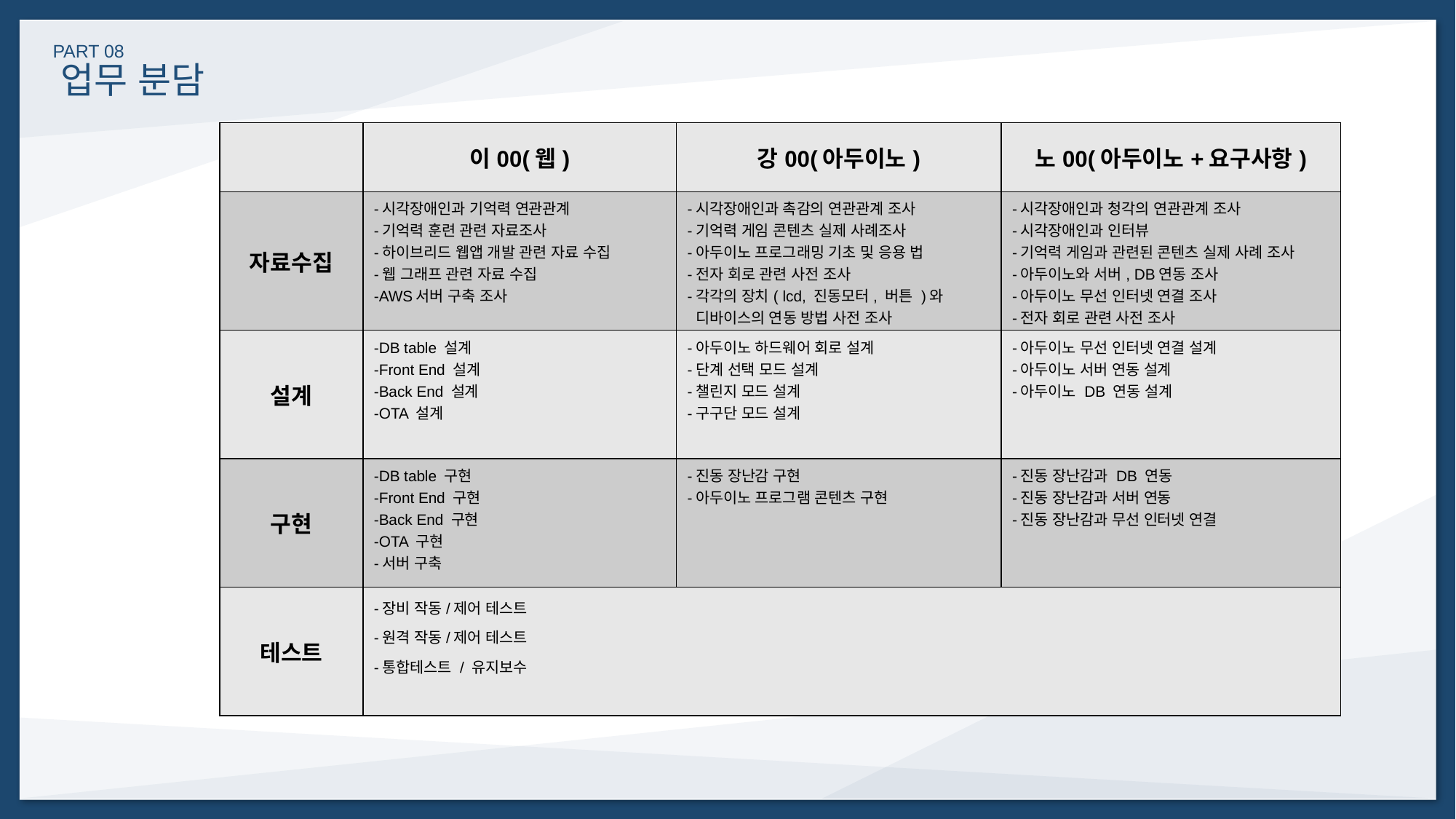

업무 분담

PART 08
|  | 이00(웹) | 강00(아두이노) | 노00(아두이노+요구사항) |
| --- | --- | --- | --- |
| 자료수집 | -시각장애인과 기억력 연관관계 -기억력 훈련 관련 자료조사 -하이브리드 웹앱 개발 관련 자료 수집 -웹 그래프 관련 자료 수집 -AWS서버 구축 조사 | -시각장애인과 촉감의 연관관계 조사 -기억력 게임 콘텐츠 실제 사례조사 -아두이노 프로그래밍 기초 및 응용 법 -전자 회로 관련 사전 조사 -각각의 장치( lcd, 진동모터, 버튼 )와 디바이스의 연동 방법 사전 조사 | -시각장애인과 청각의 연관관계 조사 -시각장애인과 인터뷰 -기억력 게임과 관련된 콘텐츠 실제 사례 조사 -아두이노와 서버, DB연동 조사 -아두이노 무선 인터넷 연결 조사 -전자 회로 관련 사전 조사 |
| 설계 | -DB table 설계 -Front End 설계 -Back End 설계 -OTA 설계 | -아두이노 하드웨어 회로 설계 -단계 선택 모드 설계 -챌린지 모드 설계 -구구단 모드 설계 | -아두이노 무선 인터넷 연결 설계 -아두이노 서버 연동 설계 -아두이노 DB 연동 설계 |
| 구현 | -DB table 구현 -Front End 구현 -Back End 구현 -OTA 구현 -서버 구축 | -진동 장난감 구현 -아두이노 프로그램 콘텐츠 구현 | -진동 장난감과 DB 연동 -진동 장난감과 서버 연동 -진동 장난감과 무선 인터넷 연결 |
| 테스트 | -장비 작동/제어 테스트 -원격 작동/제어 테스트 -통합테스트 / 유지보수 |  |  |